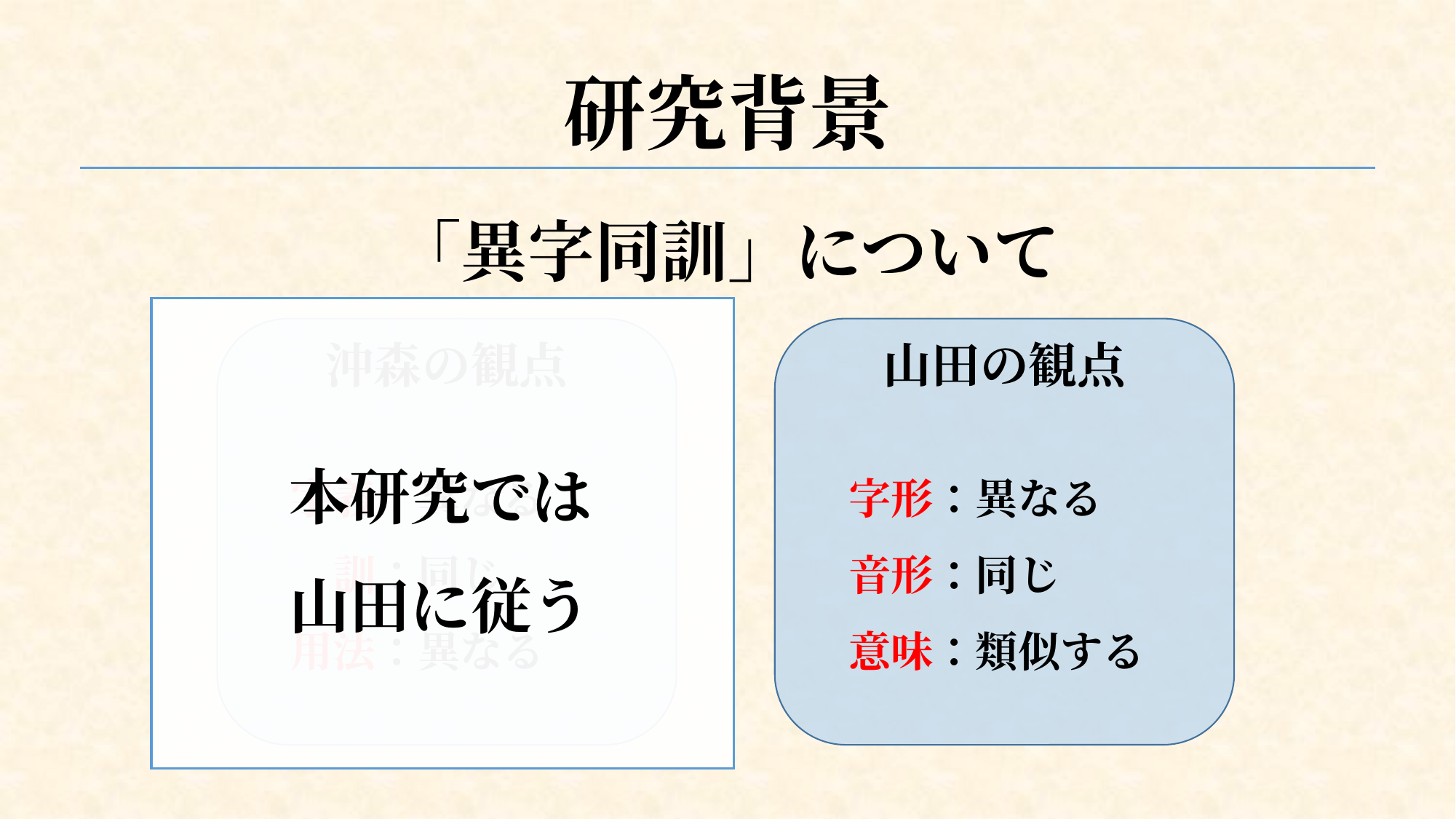

研究背景
「異字同訓」について

本研究では
山田に従う

　字義：異なる
　　訓：同じ
　用法：異なる

　字形：異なる
　音形：同じ
　意味：類似する
沖森の観点
山田の観点